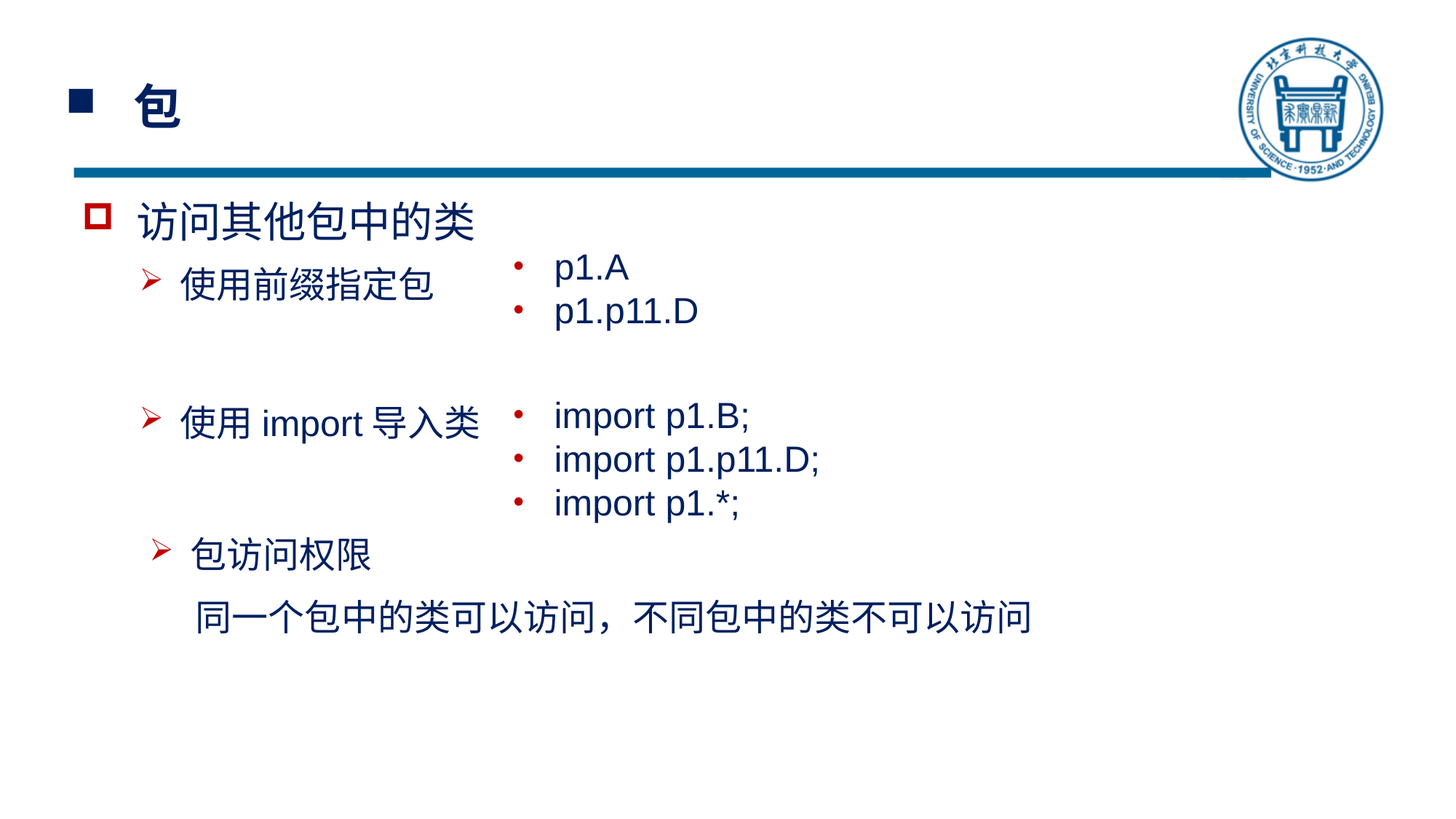

# 包
访问其他包中的类
p1.A
p1.p11.D
使用前缀指定包
import p1.B;
import p1.p11.D;
import p1.*;
使用import导入类
包访问权限
同一个包中的类可以访问，不同包中的类不可以访问